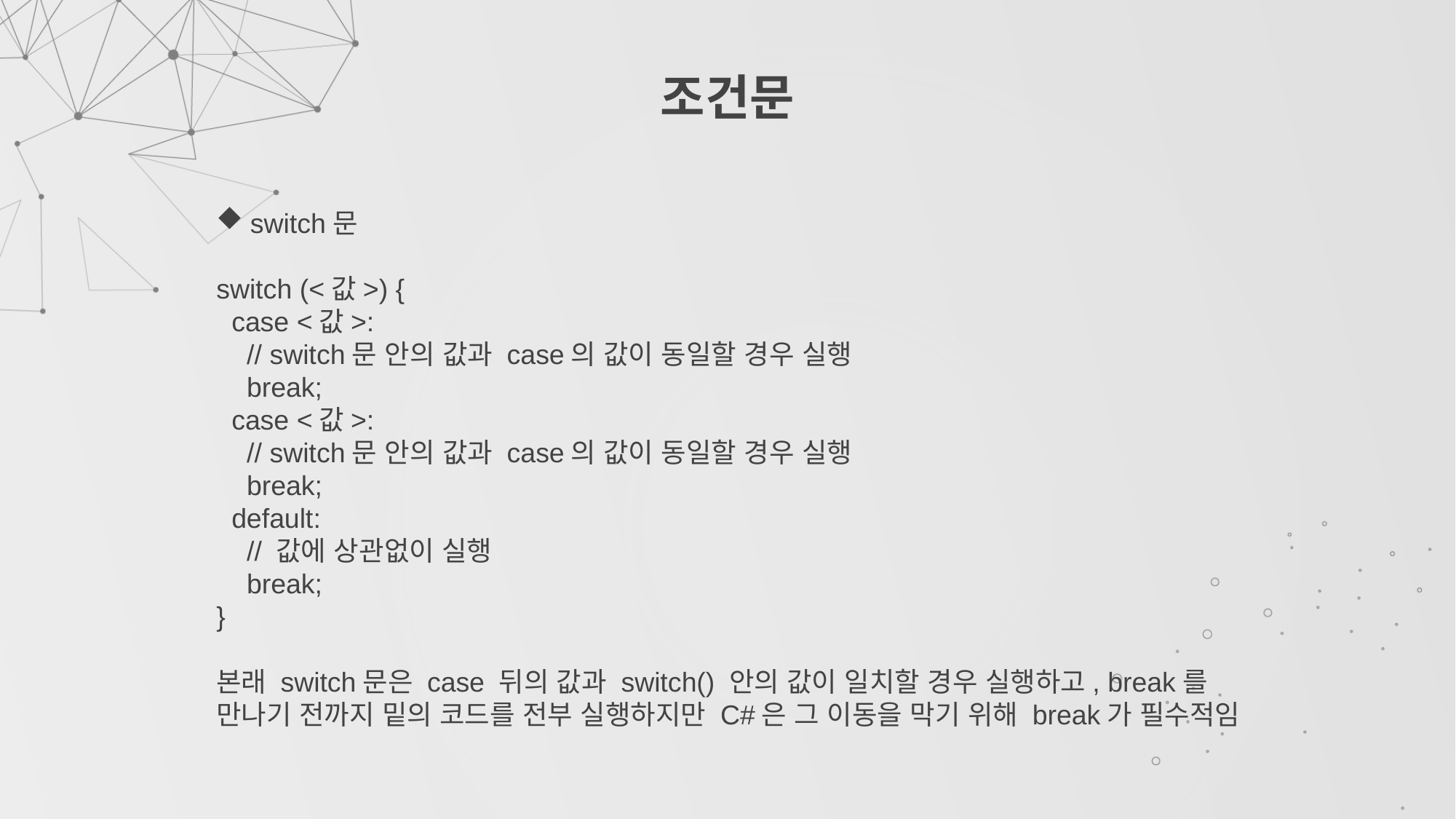

# 조건문
switch문

switch (<값>) {
  case <값>:
    // switch문 안의 값과 case의 값이 동일할 경우 실행
    break;
  case <값>:
    // switch문 안의 값과 case의 값이 동일할 경우 실행
    break;
  default:
    // 값에 상관없이 실행
    break;
}

본래 switch문은 case 뒤의 값과 switch() 안의 값이 일치할 경우 실행하고, break를 만나기 전까지 밑의 코드를 전부 실행하지만 C#은 그 이동을 막기 위해 break가 필수적임